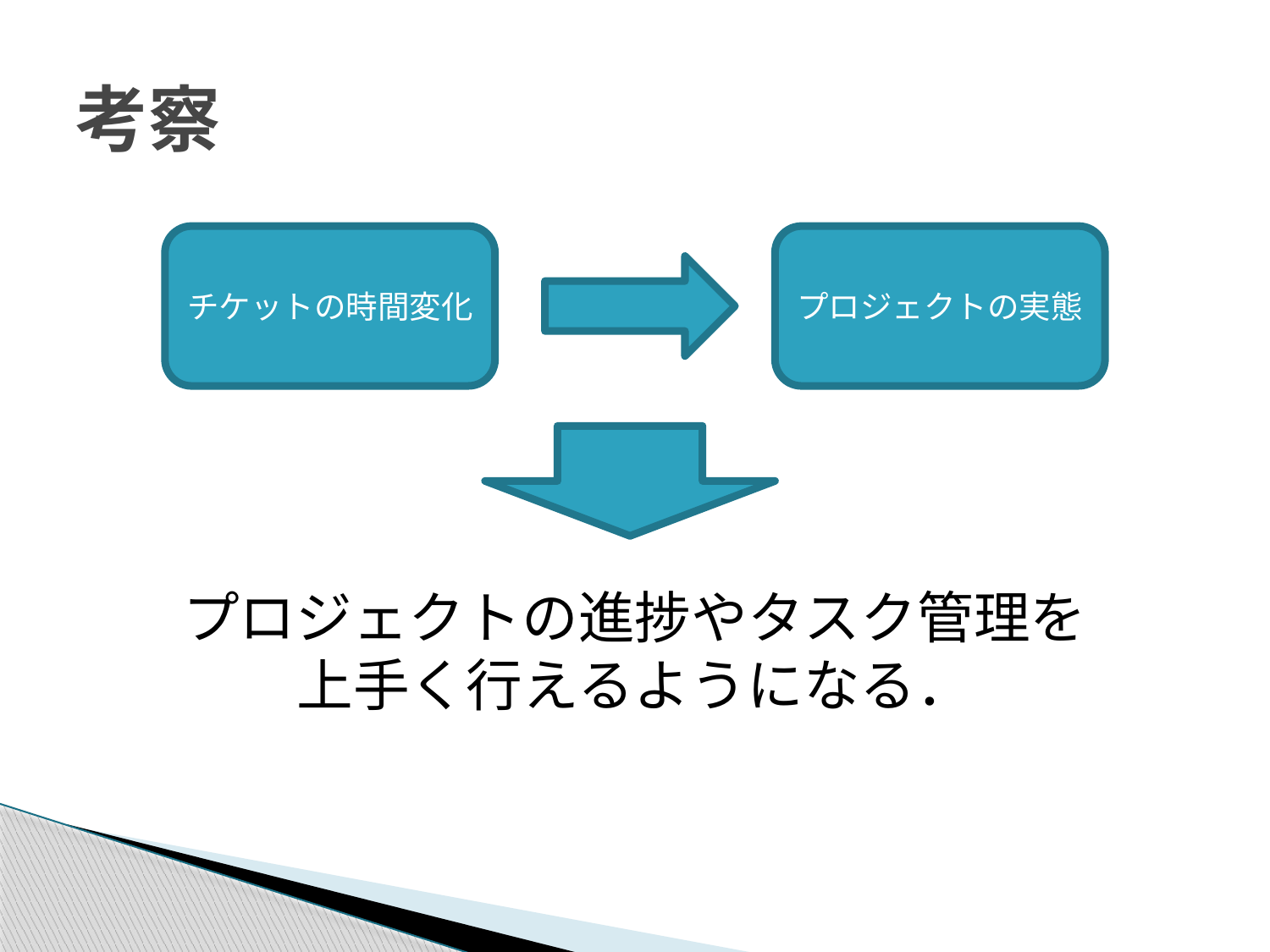

# 考察

チケットの時間変化
プロジェクトの実態

プロジェクトの進捗やタスク管理を
上手く行えるようになる．